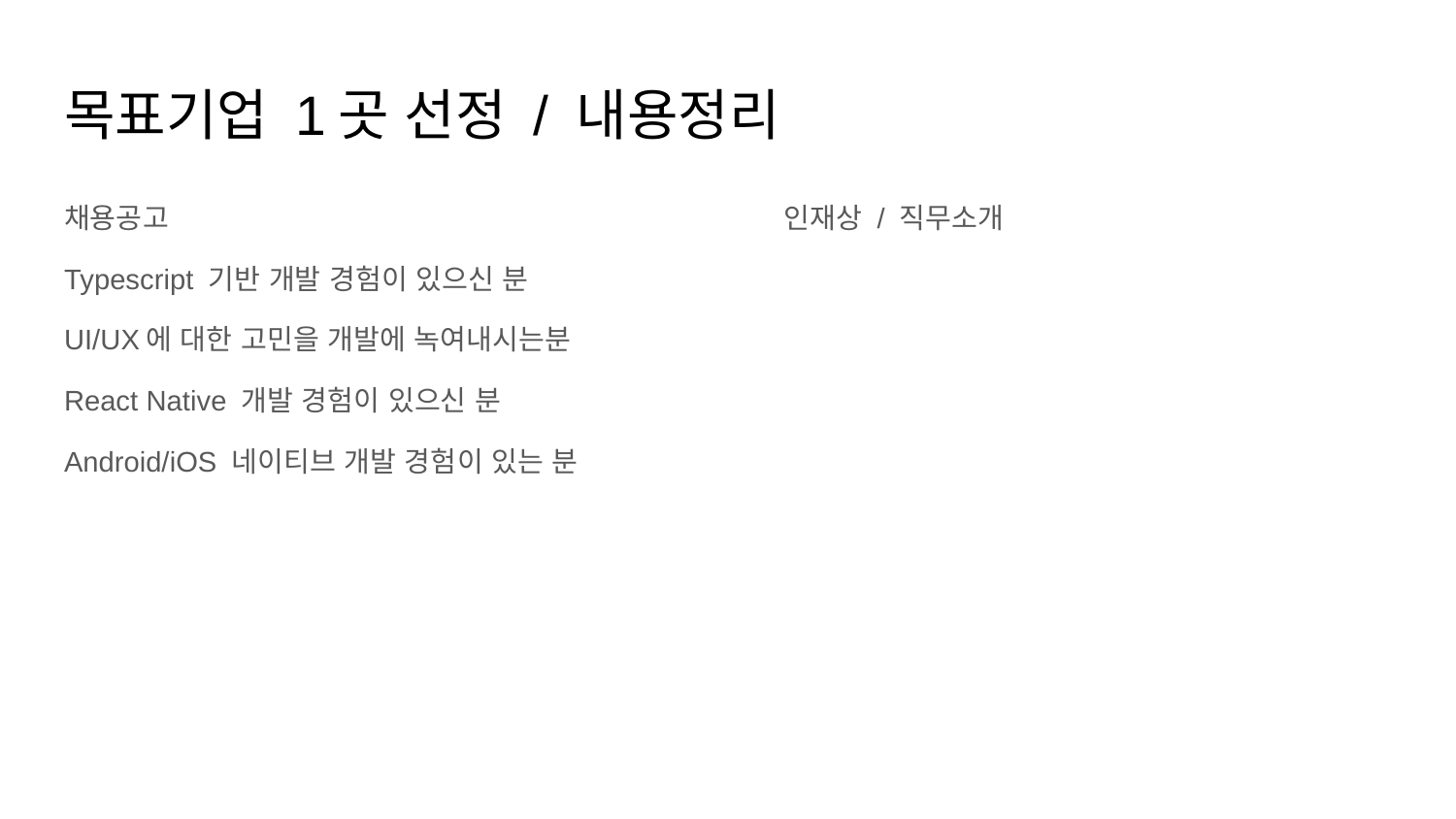

# 목표기업 1곳 선정 / 내용정리
채용공고
Typescript 기반 개발 경험이 있으신 분
UI/UX에 대한 고민을 개발에 녹여내시는분
React Native 개발 경험이 있으신 분
Android/iOS 네이티브 개발 경험이 있는 분
인재상 / 직무소개